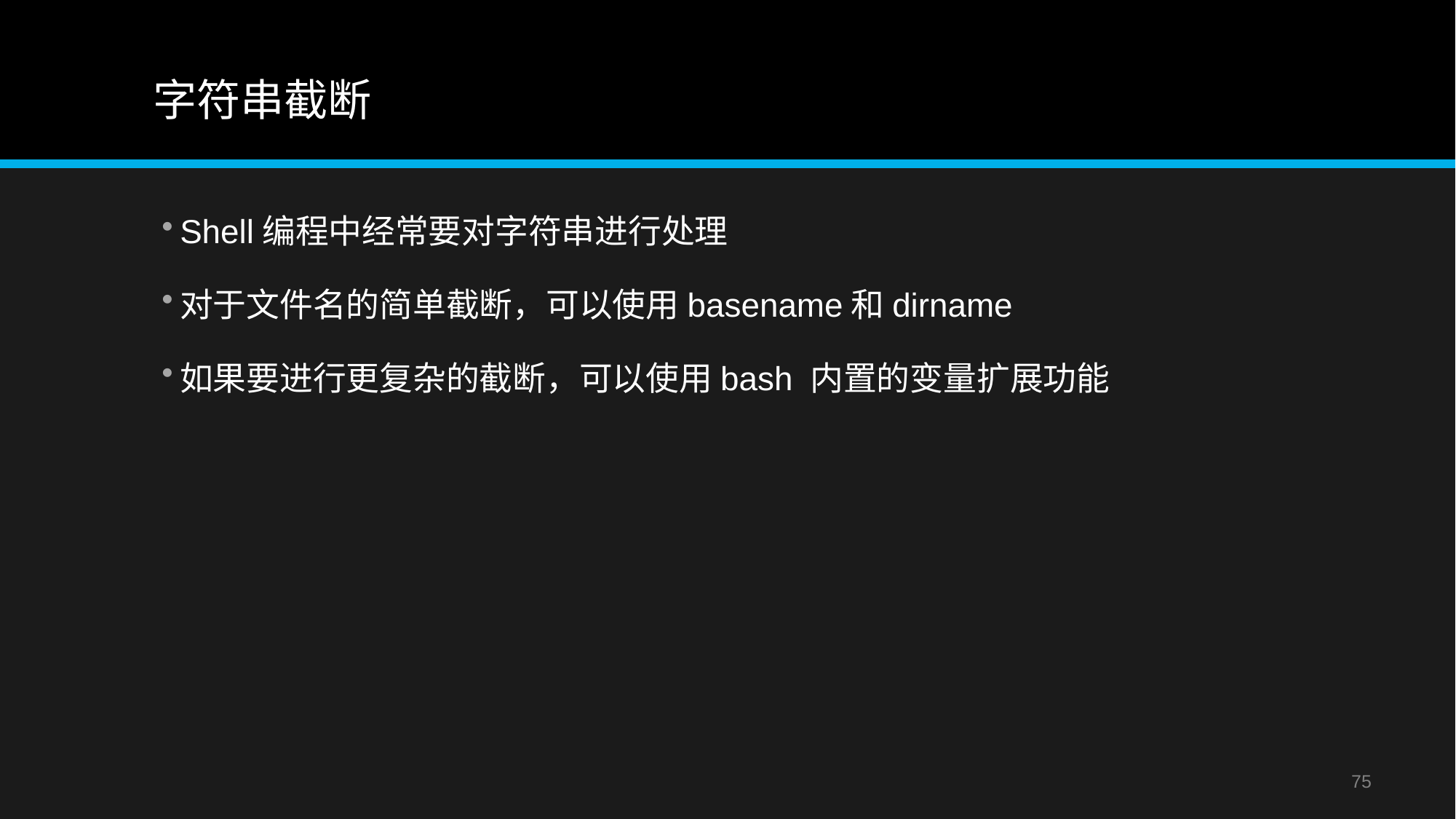

# 字符串截断
Shell编程中经常要对字符串进行处理
对于文件名的简单截断，可以使用basename和dirname
如果要进行更复杂的截断，可以使用bash 内置的变量扩展功能
75